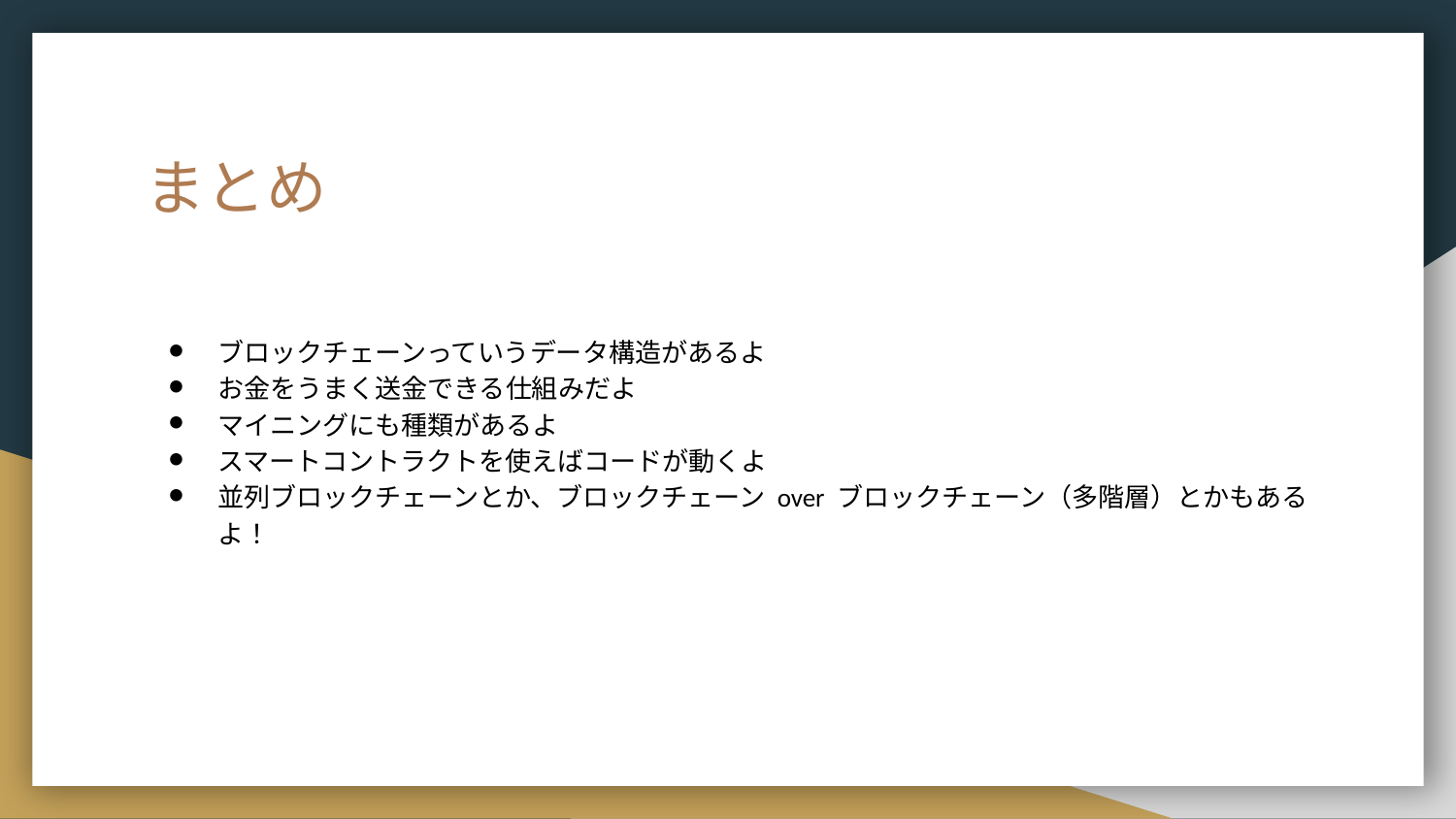

# まとめ
ブロックチェーンっていうデータ構造があるよ
お金をうまく送金できる仕組みだよ
マイニングにも種類があるよ
スマートコントラクトを使えばコードが動くよ
並列ブロックチェーンとか、ブロックチェーン over ブロックチェーン（多階層）とかもあるよ！